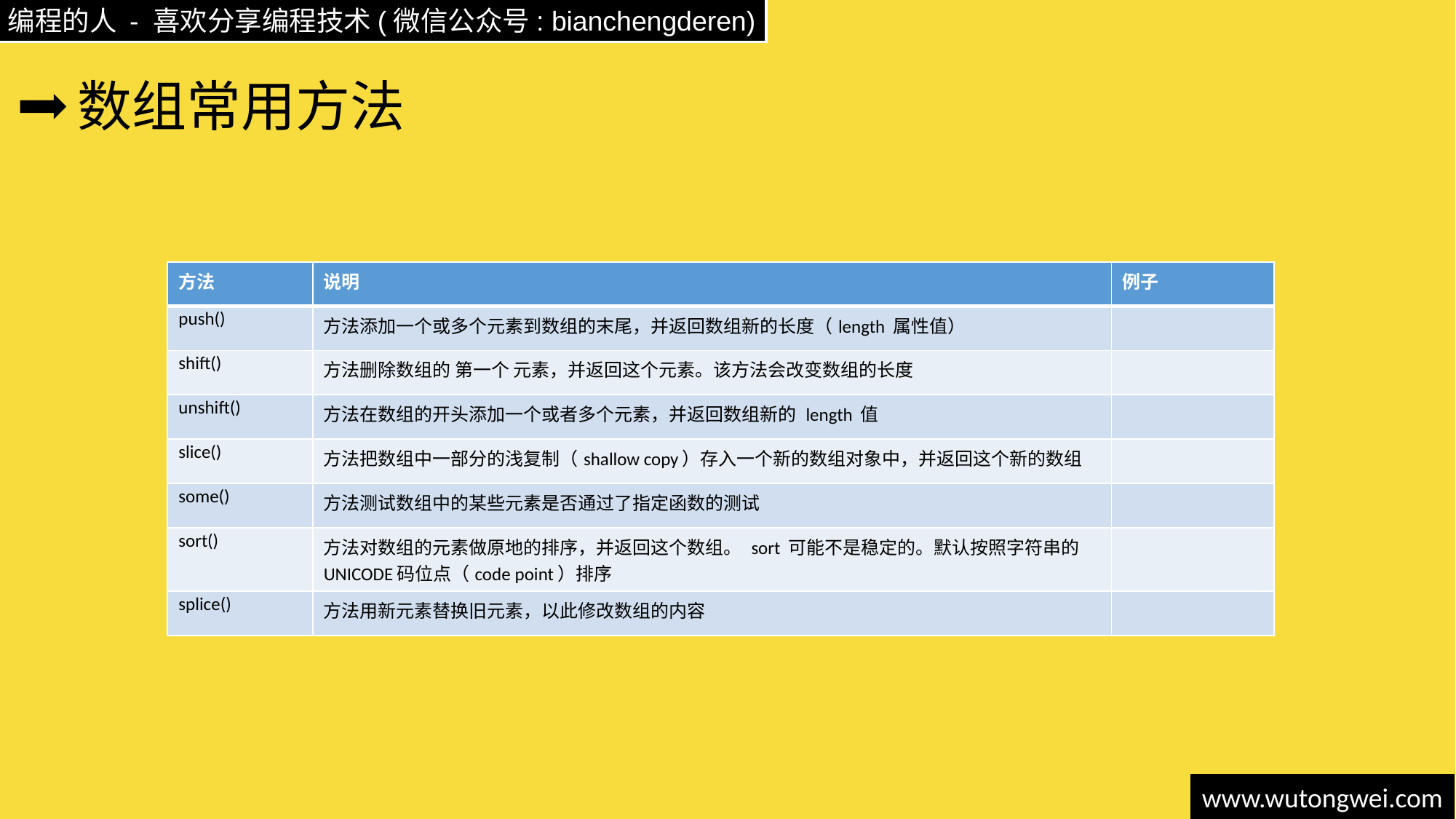

# 数组常用方法
| 方法 | 说明 | 例子 |
| --- | --- | --- |
| push() | 方法添加一个或多个元素到数组的末尾，并返回数组新的长度（length 属性值） |  |
| shift() | 方法删除数组的 第一个 元素，并返回这个元素。该方法会改变数组的长度 |  |
| unshift() | 方法在数组的开头添加一个或者多个元素，并返回数组新的 length 值 |  |
| slice() | 方法把数组中一部分的浅复制（shallow copy）存入一个新的数组对象中，并返回这个新的数组 |  |
| some() | 方法测试数组中的某些元素是否通过了指定函数的测试 |  |
| sort() | 方法对数组的元素做原地的排序，并返回这个数组。 sort 可能不是稳定的。默认按照字符串的UNICODE码位点（code point）排序 |  |
| splice() | 方法用新元素替换旧元素，以此修改数组的内容 |  |